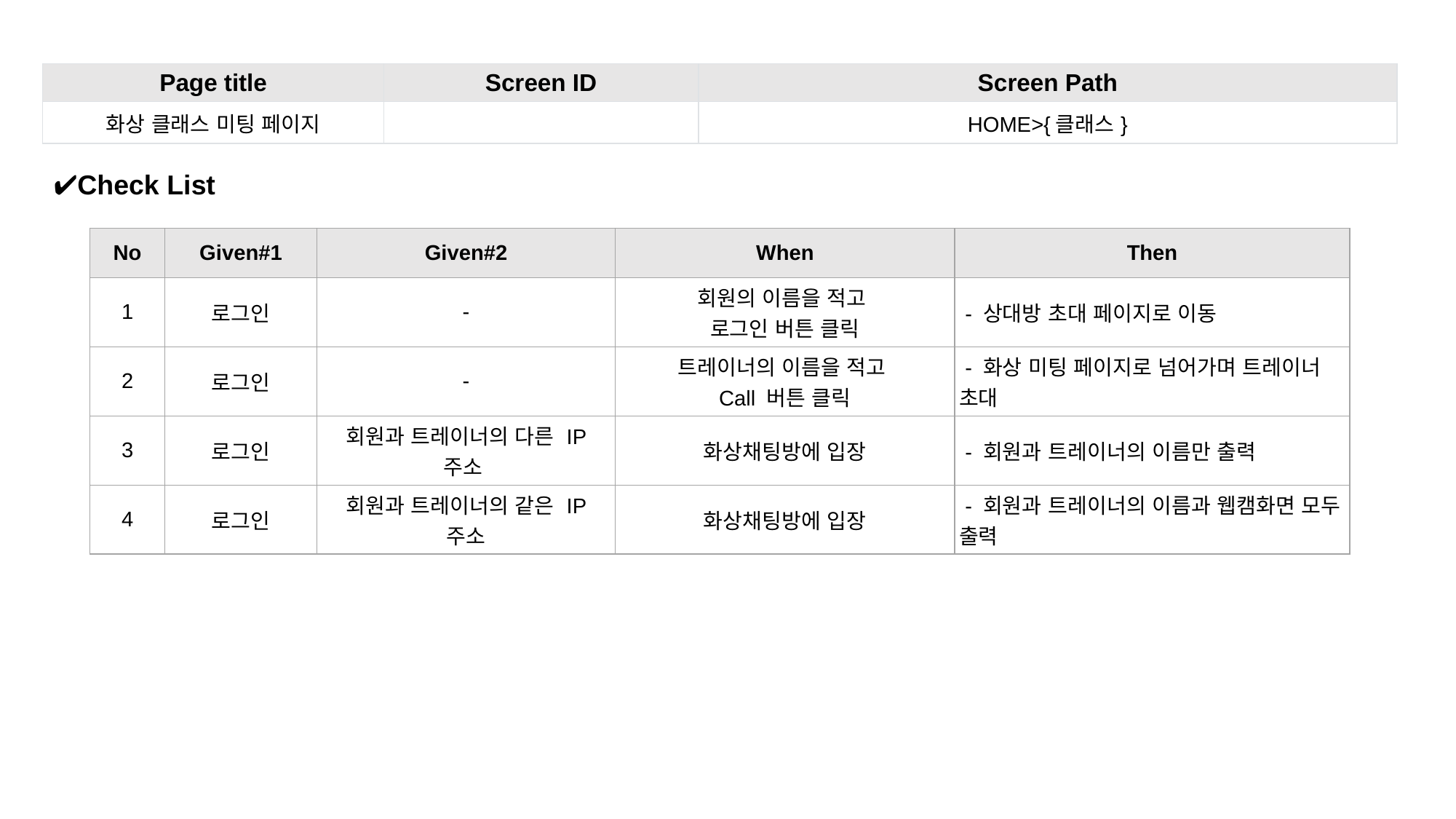

| Page title | Screen ID | Screen Path |
| --- | --- | --- |
| 화상 클래스 미팅 페이지 |  | HOME>{클래스} |
✔Check List

| No | Given#1 | Given#2 | When | Then |
| --- | --- | --- | --- | --- |
| 1 | 로그인 | - | 회원의 이름을 적고 로그인 버튼 클릭 | - 상대방 초대 페이지로 이동 |
| 2 | 로그인 | - | 트레이너의 이름을 적고 Call 버튼 클릭 | - 화상 미팅 페이지로 넘어가며 트레이너 초대 |
| 3 | 로그인 | 회원과 트레이너의 다른 IP 주소 | 화상채팅방에 입장 | - 회원과 트레이너의 이름만 출력 |
| 4 | 로그인 | 회원과 트레이너의 같은 IP 주소 | 화상채팅방에 입장 | - 회원과 트레이너의 이름과 웹캠화면 모두 출력 |